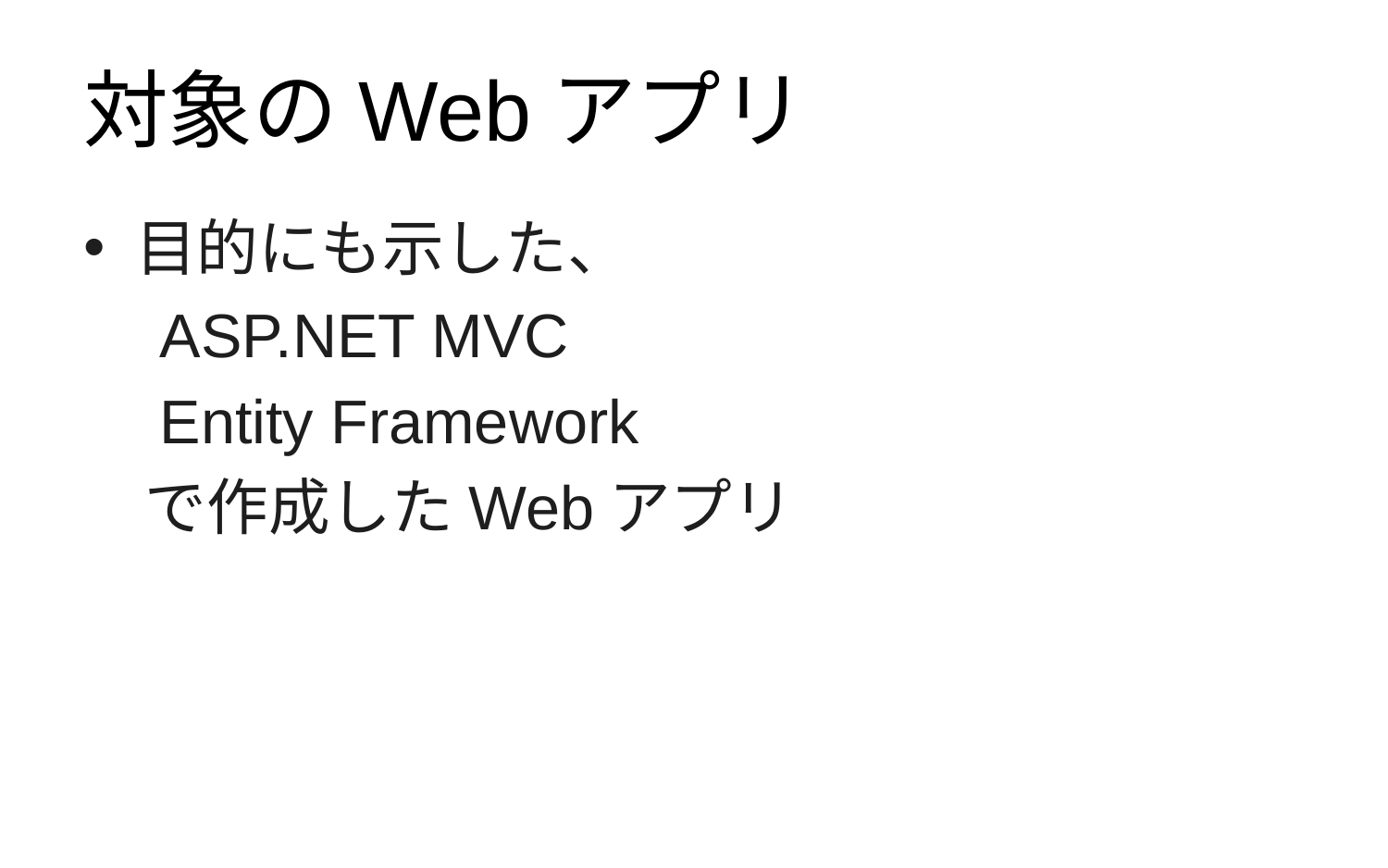

# 対象のWebアプリ
目的にも示した、
　ASP.NET MVC
　Entity Framework
　で作成したWebアプリ